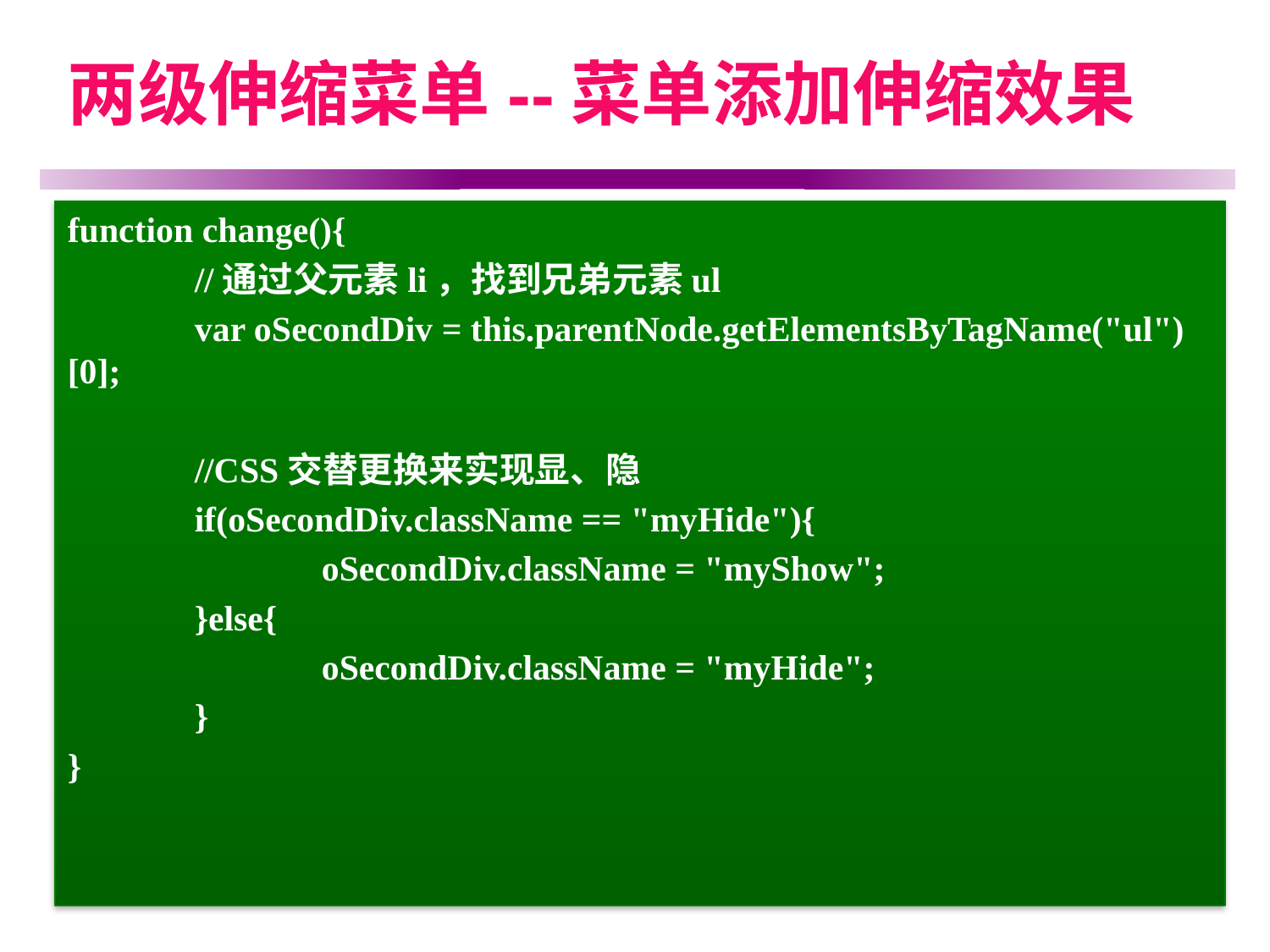

# 两级伸缩菜单--菜单添加伸缩效果
function change(){
	//通过父元素li，找到兄弟元素ul
	var oSecondDiv = this.parentNode.getElementsByTagName("ul")[0];

	//CSS交替更换来实现显、隐
	if(oSecondDiv.className == "myHide"){
		oSecondDiv.className = "myShow";
	}else{
		oSecondDiv.className = "myHide";
	}
}